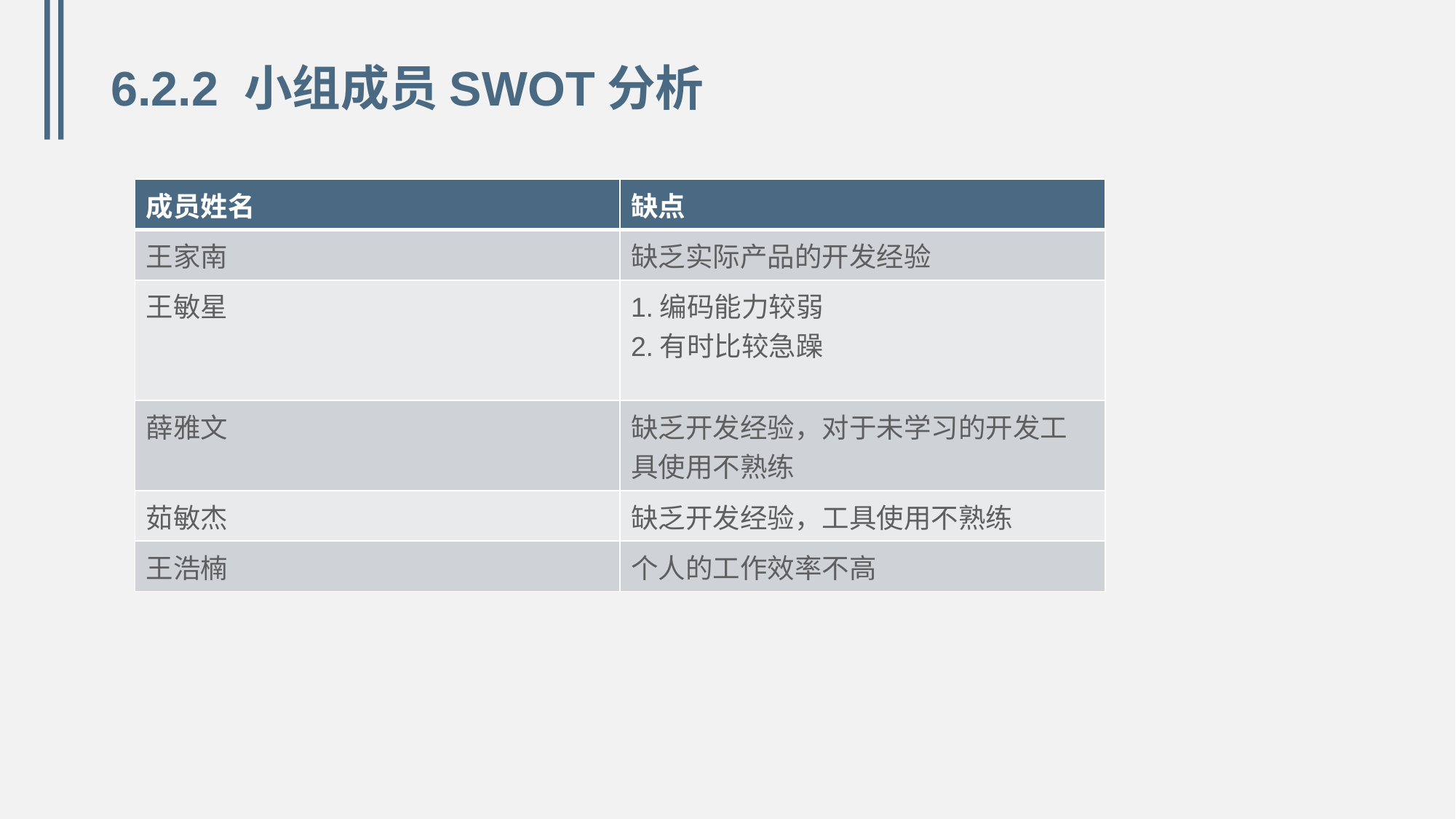

6.2.2 小组成员SWOT分析
| 成员姓名 | 缺点 |
| --- | --- |
| 王家南 | 缺乏实际产品的开发经验 |
| 王敏星 | 1.编码能力较弱 2.有时比较急躁 |
| 薛雅文 | 缺乏开发经验，对于未学习的开发工具使用不熟练 |
| 茹敏杰 | 缺乏开发经验，工具使用不熟练 |
| 王浩楠 | 个人的工作效率不高 |